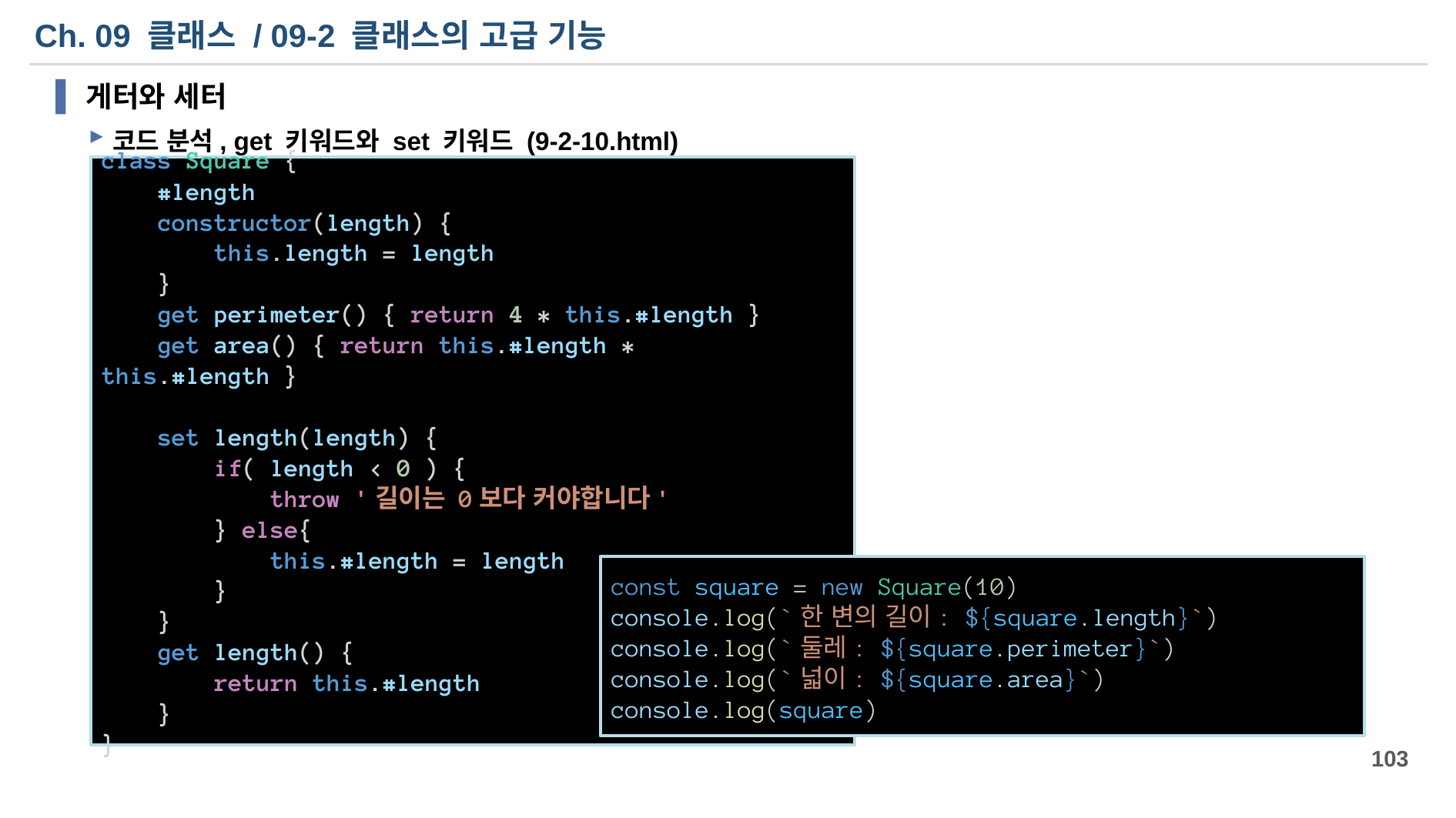

# Ch. 09 클래스 / 09-2 클래스의 고급 기능
게터와 세터
코드 분석, get 키워드와 set 키워드 (9-2-10.html)
class Square {
    #length
    constructor(length) {
        this.length = length
    }
    get perimeter() { return 4 * this.#length }
    get area() { return this.#length * this.#length }
    set length(length) {
        if( length < 0 ) {
            throw '길이는 0보다 커야합니다'
        } else{
            this.#length = length
        }
    }
    get length() {
        return this.#length
    }
}
const square = new Square(10)
console.log(`한 변의 길이: ${square.length}`)
console.log(`둘레: ${square.perimeter}`)
console.log(`넓이: ${square.area}`)
console.log(square)
103